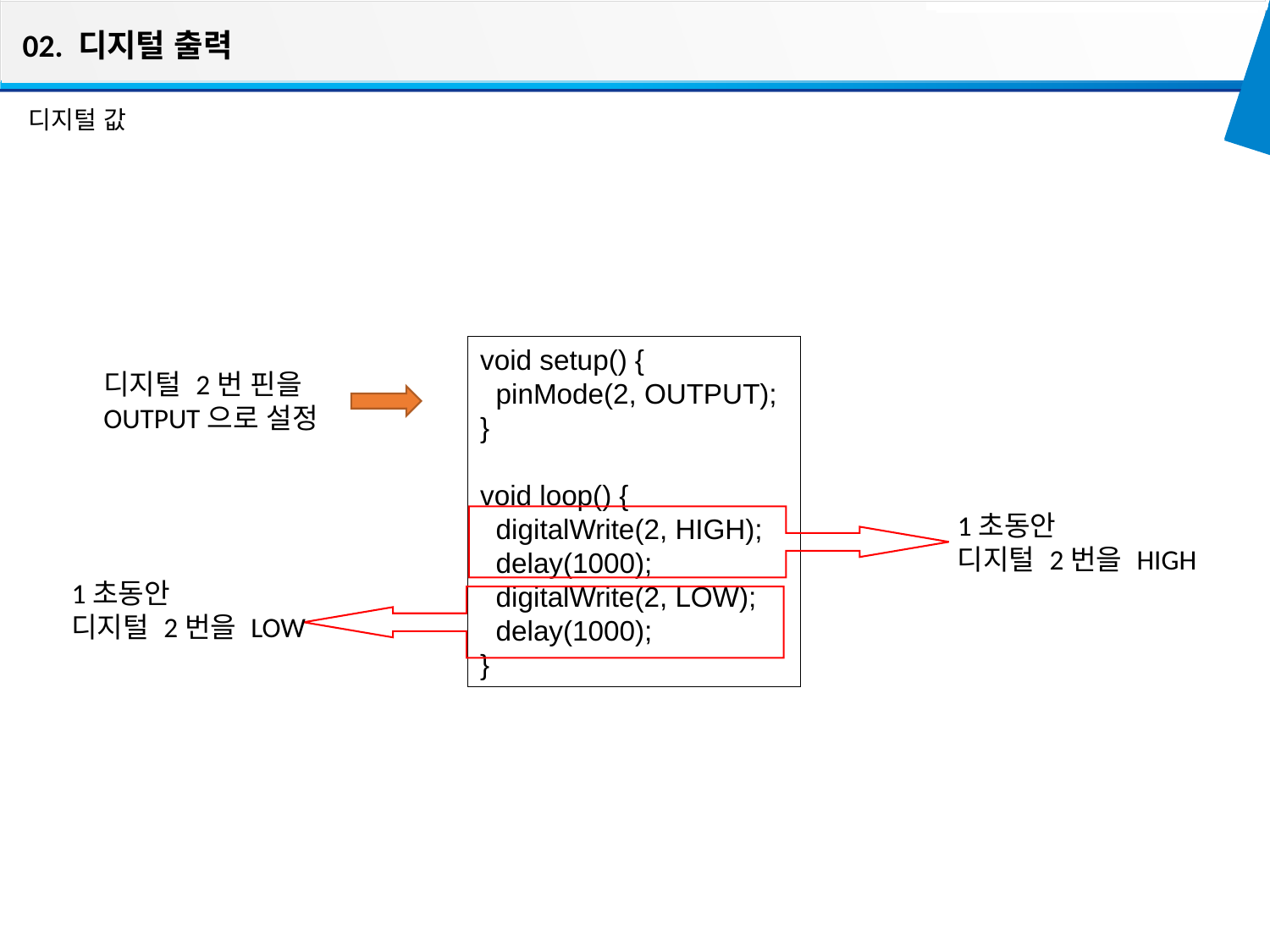

02. 디지털 출력

디지털 값
void setup() {
  pinMode(2, OUTPUT);
}

void loop() {
  digitalWrite(2, HIGH);
  delay(1000);
  digitalWrite(2, LOW);
  delay(1000);
}
디지털 2번 핀을
OUTPUT으로 설정

1초동안
디지털 2번을 HIGH

1초동안
디지털 2번을 LOW